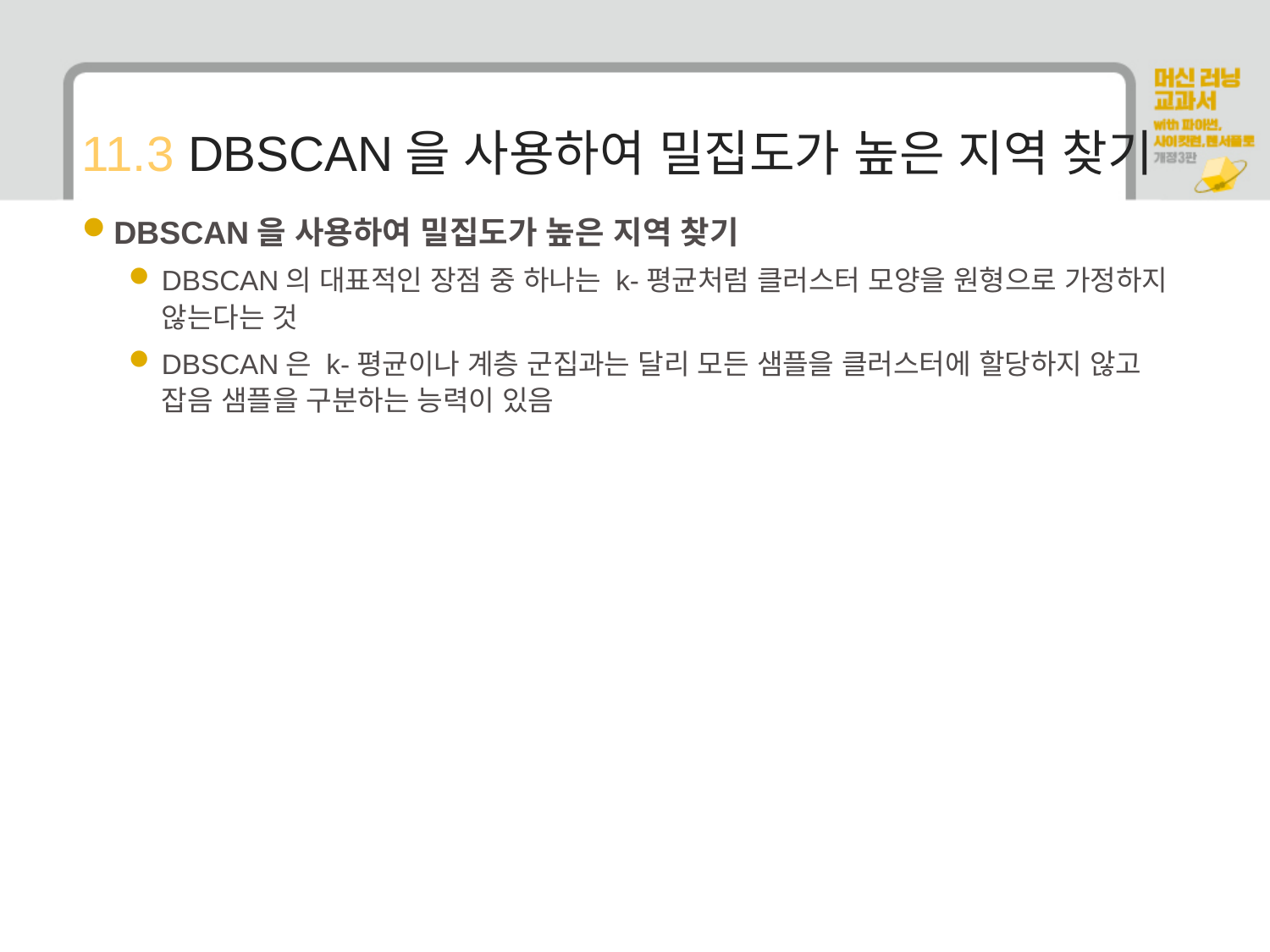

# 11.3 DBSCAN을 사용하여 밀집도가 높은 지역 찾기
DBSCAN을 사용하여 밀집도가 높은 지역 찾기
DBSCAN의 대표적인 장점 중 하나는 k-평균처럼 클러스터 모양을 원형으로 가정하지 않는다는 것
DBSCAN은 k-평균이나 계층 군집과는 달리 모든 샘플을 클러스터에 할당하지 않고 잡음 샘플을 구분하는 능력이 있음